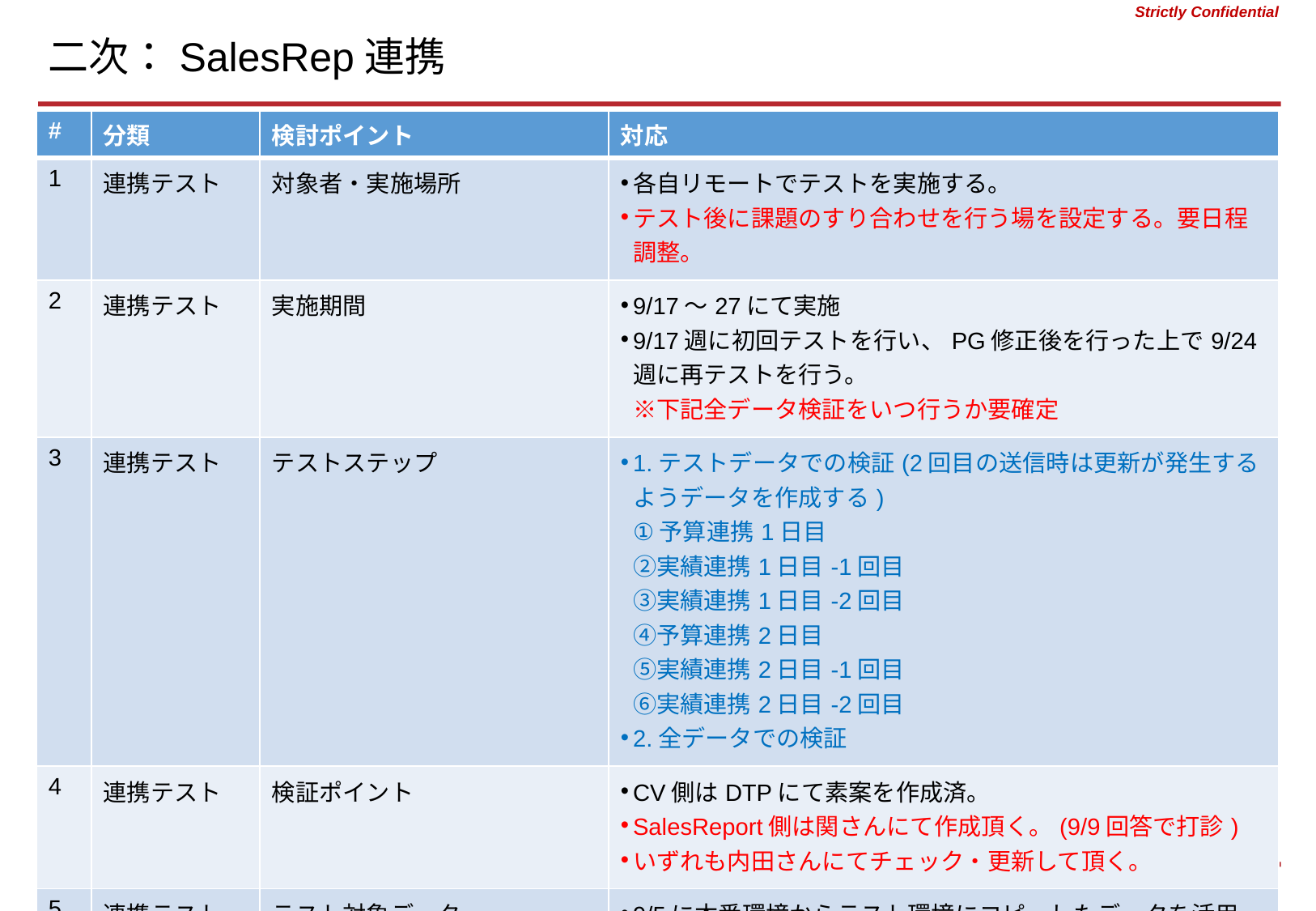

# 二次：SalesRep連携
| # | 分類 | 検討ポイント | 対応 |
| --- | --- | --- | --- |
| 1 | 連携テスト | 対象者・実施場所 | 各自リモートでテストを実施する。 テスト後に課題のすり合わせを行う場を設定する。要日程調整。 |
| 2 | 連携テスト | 実施期間 | 9/17～27にて実施 9/17週に初回テストを行い、PG修正後を行った上で9/24週に再テストを行う。 ※下記全データ検証をいつ行うか要確定 |
| 3 | 連携テスト | テストステップ | 1.テストデータでの検証(2回目の送信時は更新が発生するようデータを作成する) ①予算連携1日目 ②実績連携1日目-1回目 ③実績連携1日目-2回目 ④予算連携2日目 ⑤実績連携2日目-1回目 ⑥実績連携2日目-2回目 2.全データでの検証 |
| 4 | 連携テスト | 検証ポイント | CV側はDTPにて素案を作成済。 SalesReport側は関さんにて作成頂く。(9/9回答で打診) いずれも内田さんにてチェック・更新して頂く。 |
| 5 | 連携テスト | テスト対象データ | 9/5に本番環境からテスト環境にコピーしたデータを活用 全データ検証はシステム日付を過去日に設定してデータ作成 ※システム日付はいつで実行するか？ |